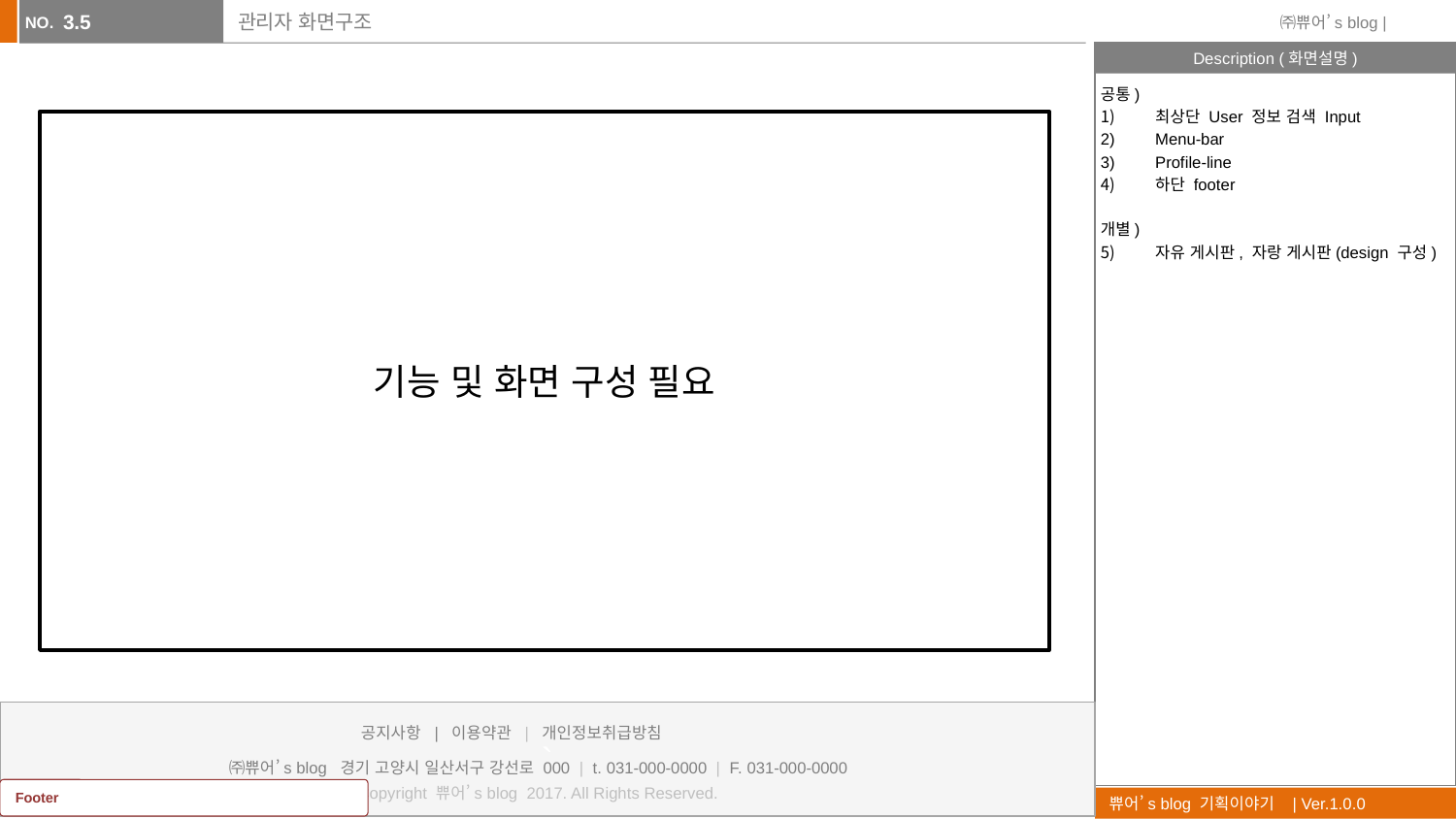

3.5
# 관리자 화면구조
공통)
최상단 User 정보 검색 Input
Menu-bar
Profile-line
하단 footer

개별)
자유 게시판, 자랑 게시판(design 구성)

기능 및 화면 구성 필요
`
공지사항  |  이용약관  |  개인정보취급방침
㈜쀼어’s blog  경기 고양시 일산서구 강선로 000  |  t. 031-000-0000  |  F. 031-000-0000
Copyright 쀼어’s blog  2017. All Rights Reserved.
Footer